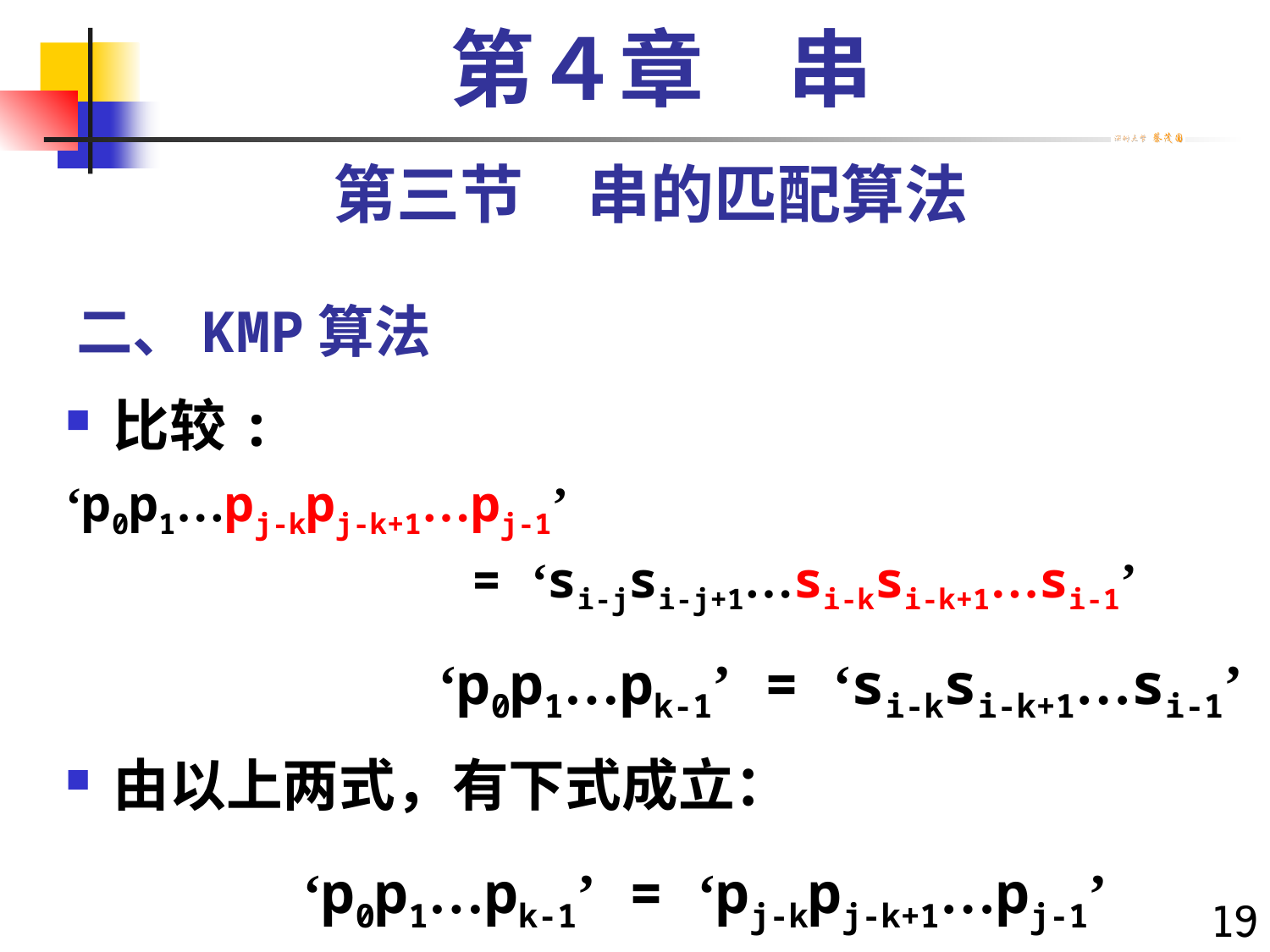

第４章　串
第三节　串的匹配算法
# 二、KMP算法
比较:
‘p0p1…pj-kpj-k+1…pj-1’
　　　　　　　　= ‘si-jsi-j+1…si-ksi-k+1…si-1’
           ‘p0p1…pk-1’ = ‘si-ksi-k+1…si-1’
由以上两式，有下式成立：
       ‘p0p1…pk-1’ = ‘pj-kpj-k+1…pj-1’
19